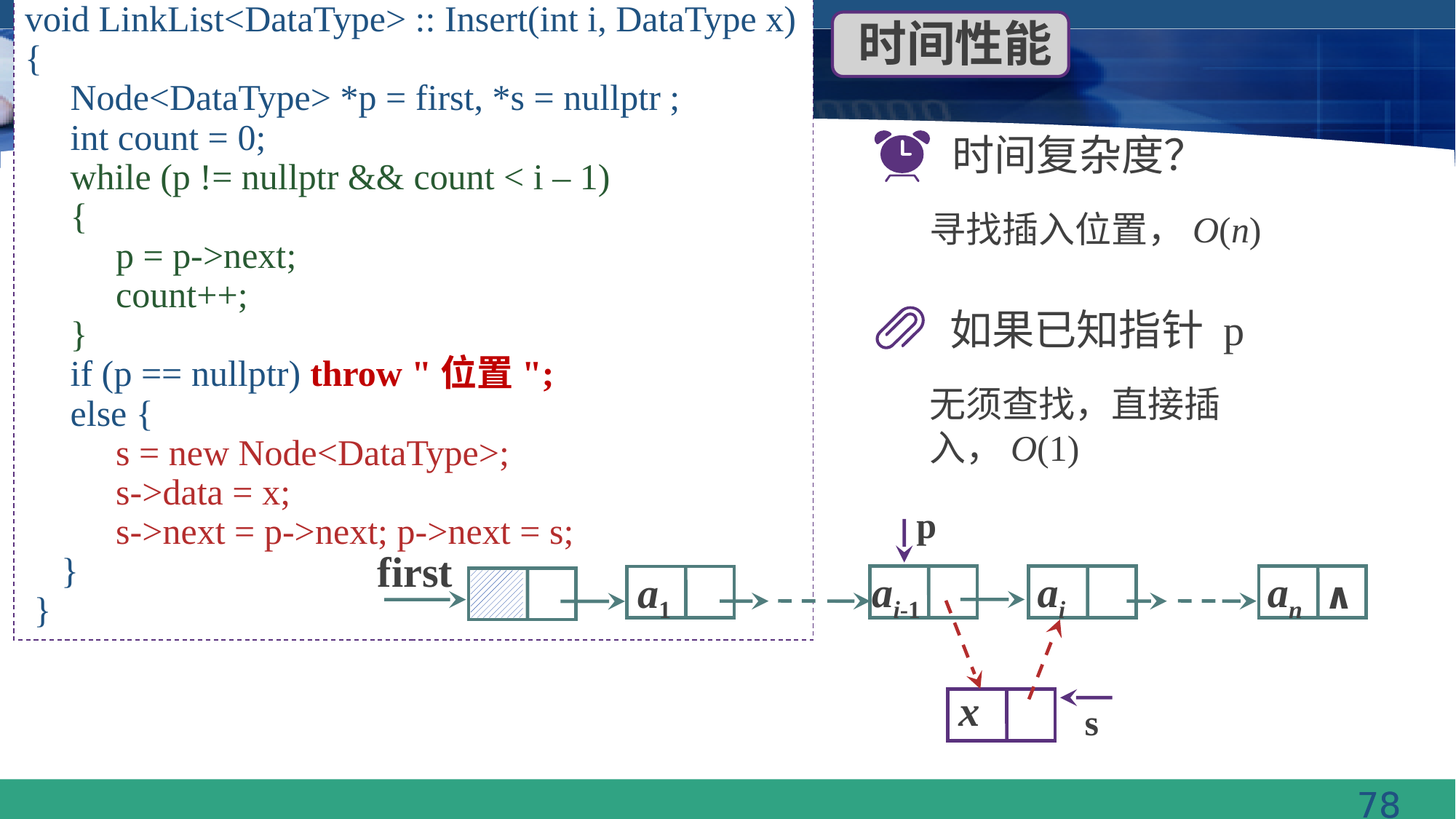

void LinkList<DataType> :: Insert(int i, DataType x)
{
     Node<DataType> *p = first, *s = nullptr ;
     int count = 0;
     while (p != nullptr && count < i – 1)
     {
          p = p->next;
          count++;
     }
     if (p == nullptr) throw "位置";
     else {
          s = new Node<DataType>;
          s->data = x;
          s->next = p->next; p->next = s;
    }
 }
时间性能

时间复杂度？

寻找插入位置，O(n)
如果已知指针 p

无须查找，直接插入，O(1)
p

first
ai-1

ai

an

a1

∧

x

s